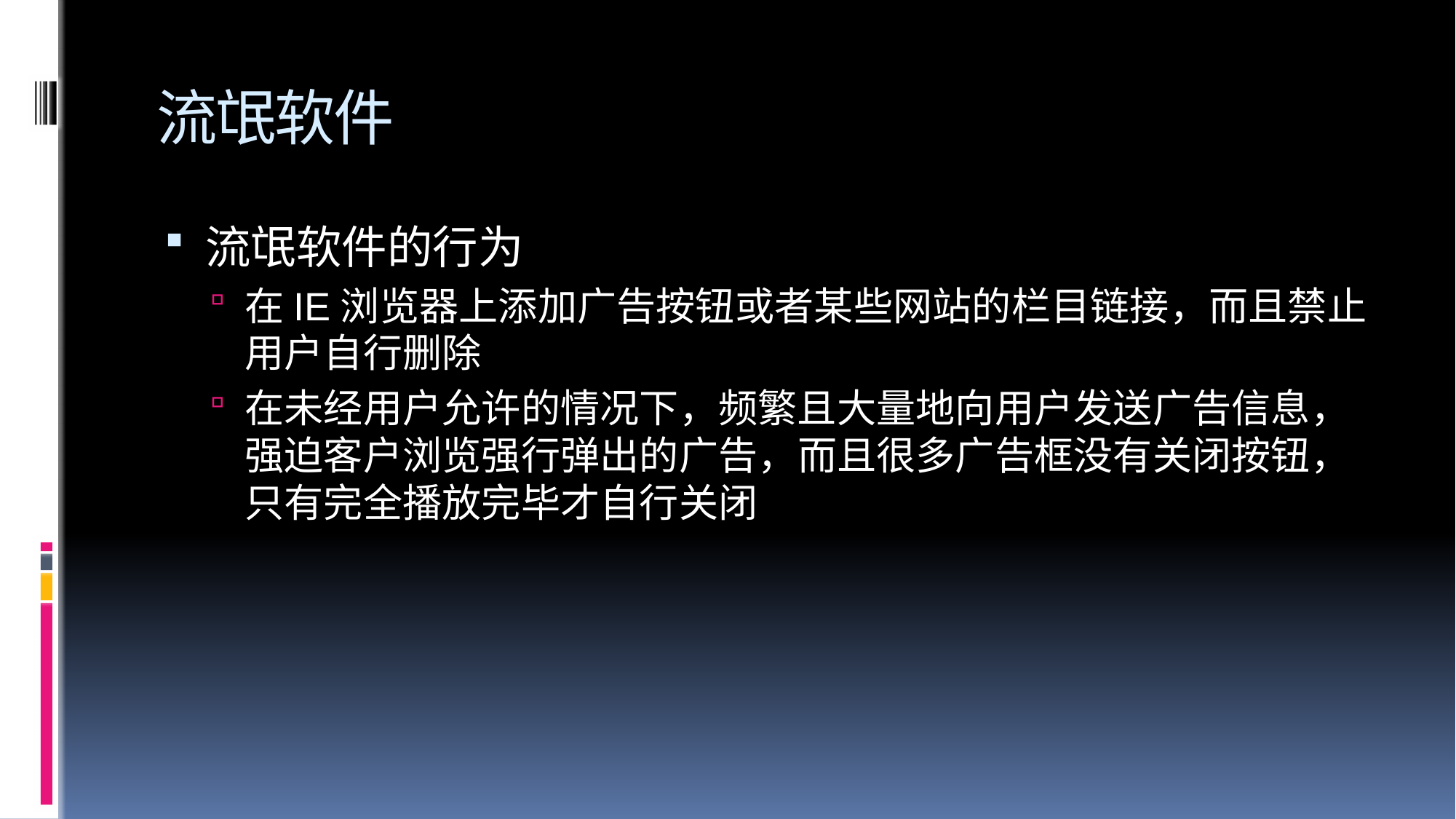

# 流氓软件
流氓软件的行为
在IE浏览器上添加广告按钮或者某些网站的栏目链接，而且禁止用户自行删除
在未经用户允许的情况下，频繁且大量地向用户发送广告信息，强迫客户浏览强行弹出的广告，而且很多广告框没有关闭按钮，只有完全播放完毕才自行关闭